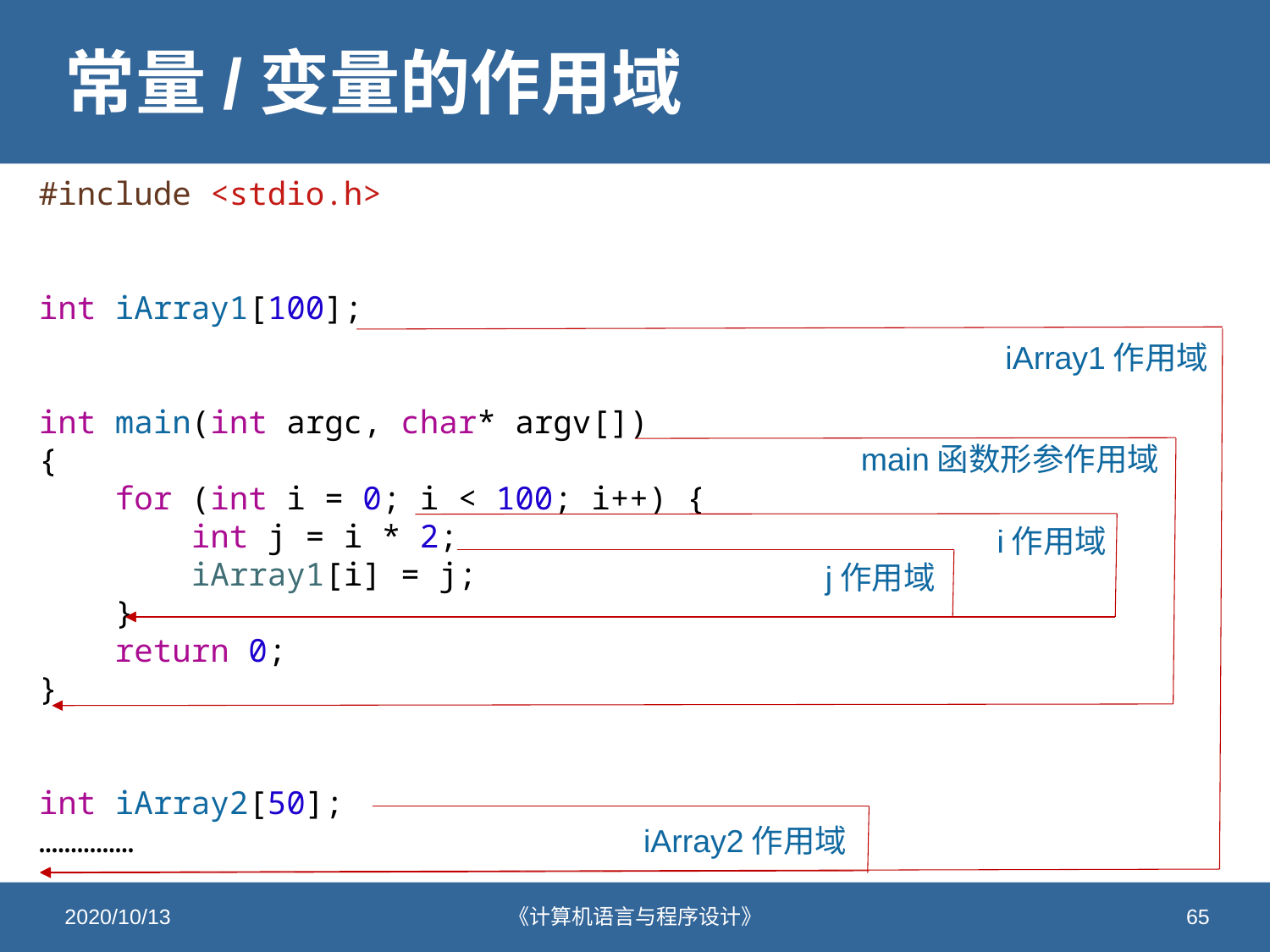

# 常量/变量的作用域
#include <stdio.h>

int iArray1[100];

int main(int argc, char* argv[])
{
    for (int i = 0; i < 100; i++) {
        int j = i * 2;
        iArray1[i] = j;
    }
    return 0;
}

int iArray2[50];
……………
iArray1作用域
main函数形参作用域
i作用域
j作用域
iArray2作用域
2020/10/13
《计算机语言与程序设计》
65